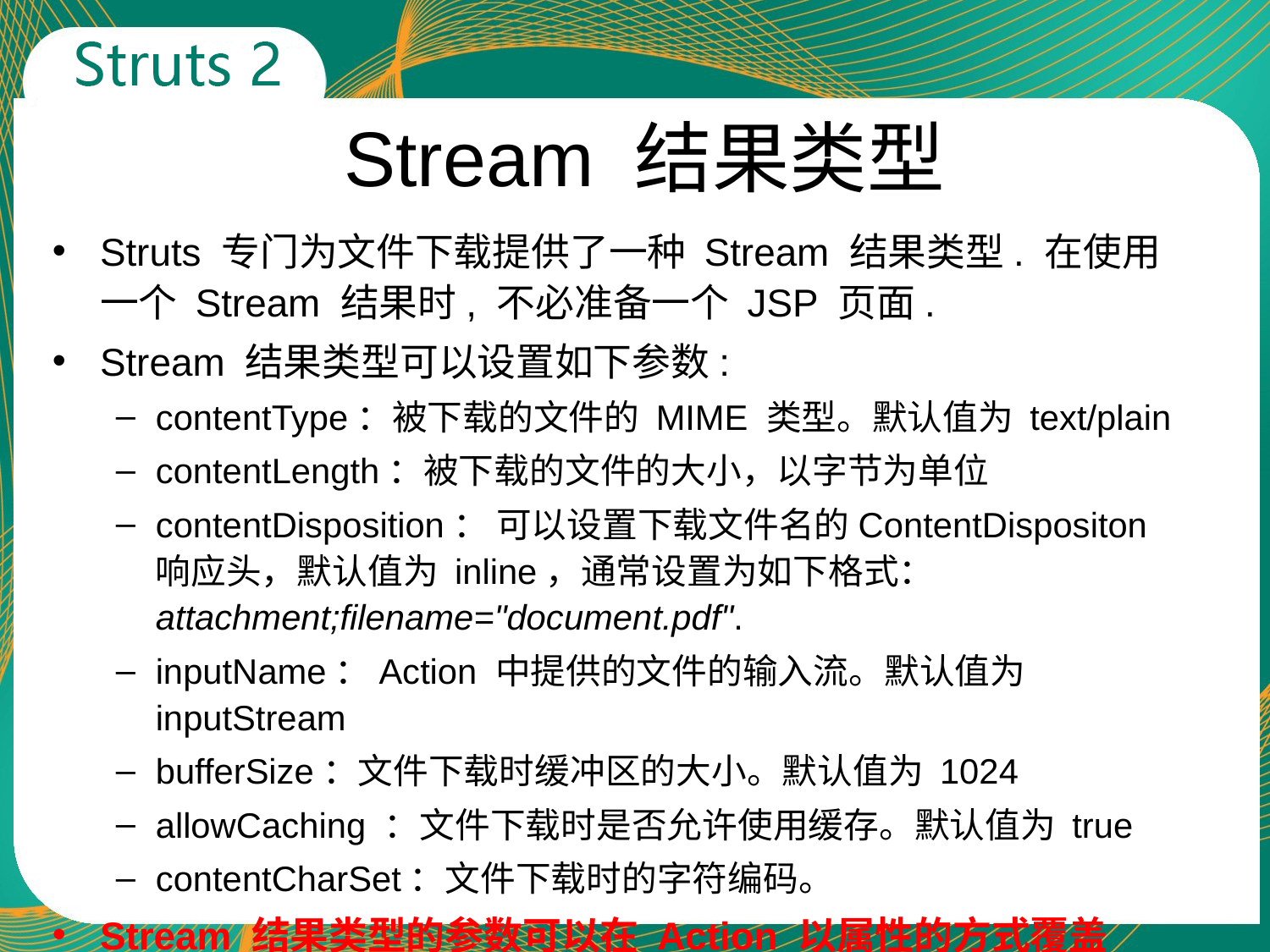

# Stream 结果类型
Struts 专门为文件下载提供了一种 Stream 结果类型. 在使用一个 Stream 结果时, 不必准备一个 JSP 页面.
Stream 结果类型可以设置如下参数:
contentType：被下载的文件的 MIME 类型。默认值为 text/plain
contentLength：被下载的文件的大小，以字节为单位
contentDisposition： 可以设置下载文件名的ContentDispositon 响应头，默认值为 inline，通常设置为如下格式： attachment;filename="document.pdf".
inputName：Action 中提供的文件的输入流。默认值为 inputStream
bufferSize：文件下载时缓冲区的大小。默认值为 1024
allowCaching ：文件下载时是否允许使用缓存。默认值为 true
contentCharSet：文件下载时的字符编码。
Stream 结果类型的参数可以在 Action 以属性的方式覆盖